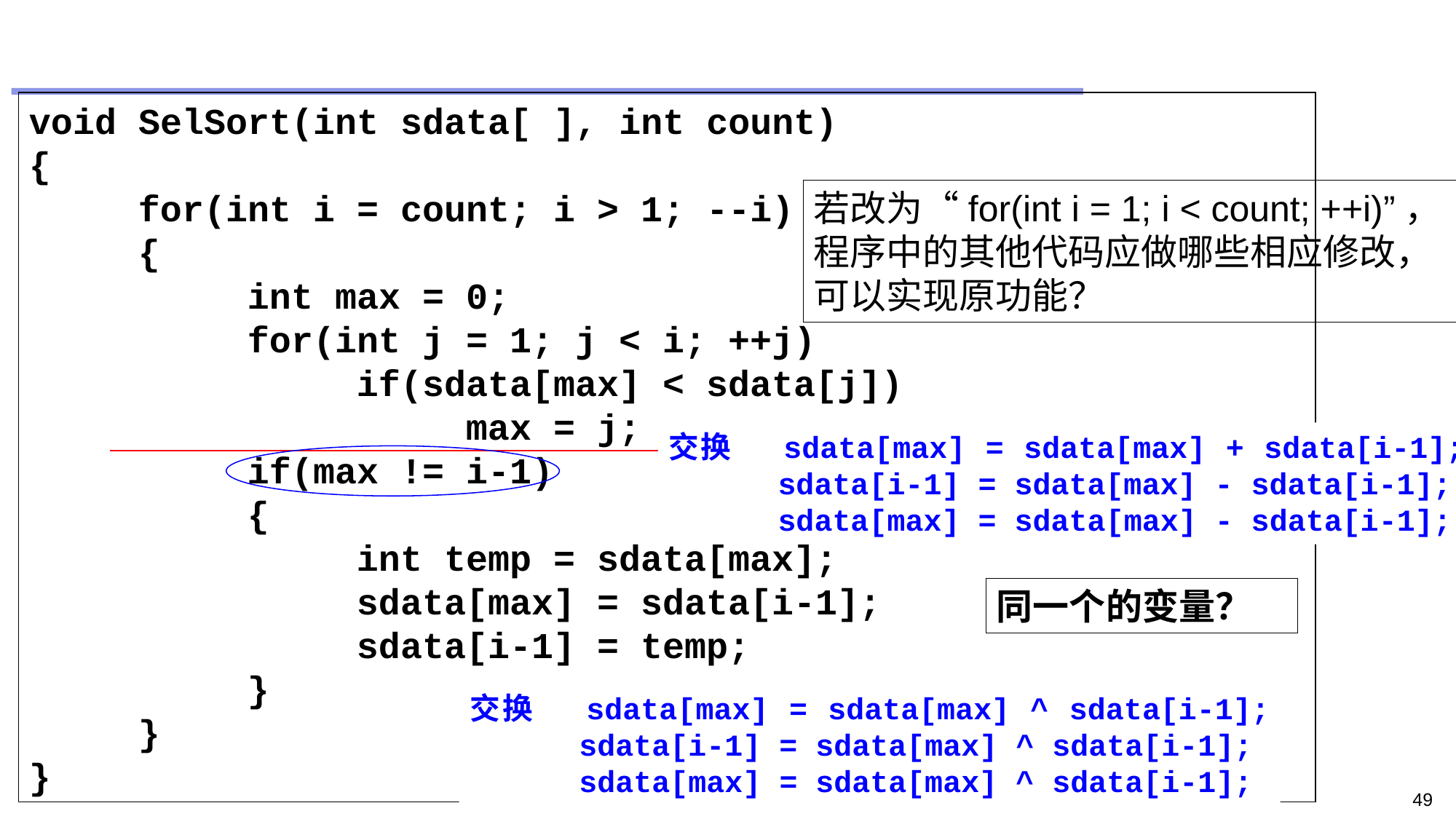

#
void SelSort(int sdata[ ], int count)
{
	for(int i = count; i > 1; --i)
	{
		int max = 0;
		for(int j = 1; j < i; ++j)
			if(sdata[max] < sdata[j])
				max = j;
		if(max != i-1)
		{
			int temp = sdata[max];
			sdata[max] = sdata[i-1];
			sdata[i-1] = temp;
		}
	}
}

若改为“for(int i = 1; i < count; ++i)”，程序中的其他代码应做哪些相应修改，可以实现原功能？
交换	sdata[max] = sdata[max] + sdata[i-1];
     	sdata[i-1] = sdata[max] - sdata[i-1];
	sdata[max] = sdata[max] - sdata[i-1];

同一个的变量？
交换	sdata[max] = sdata[max] ^ sdata[i-1];
	sdata[i-1] = sdata[max] ^ sdata[i-1];
	sdata[max] = sdata[max] ^ sdata[i-1];

49